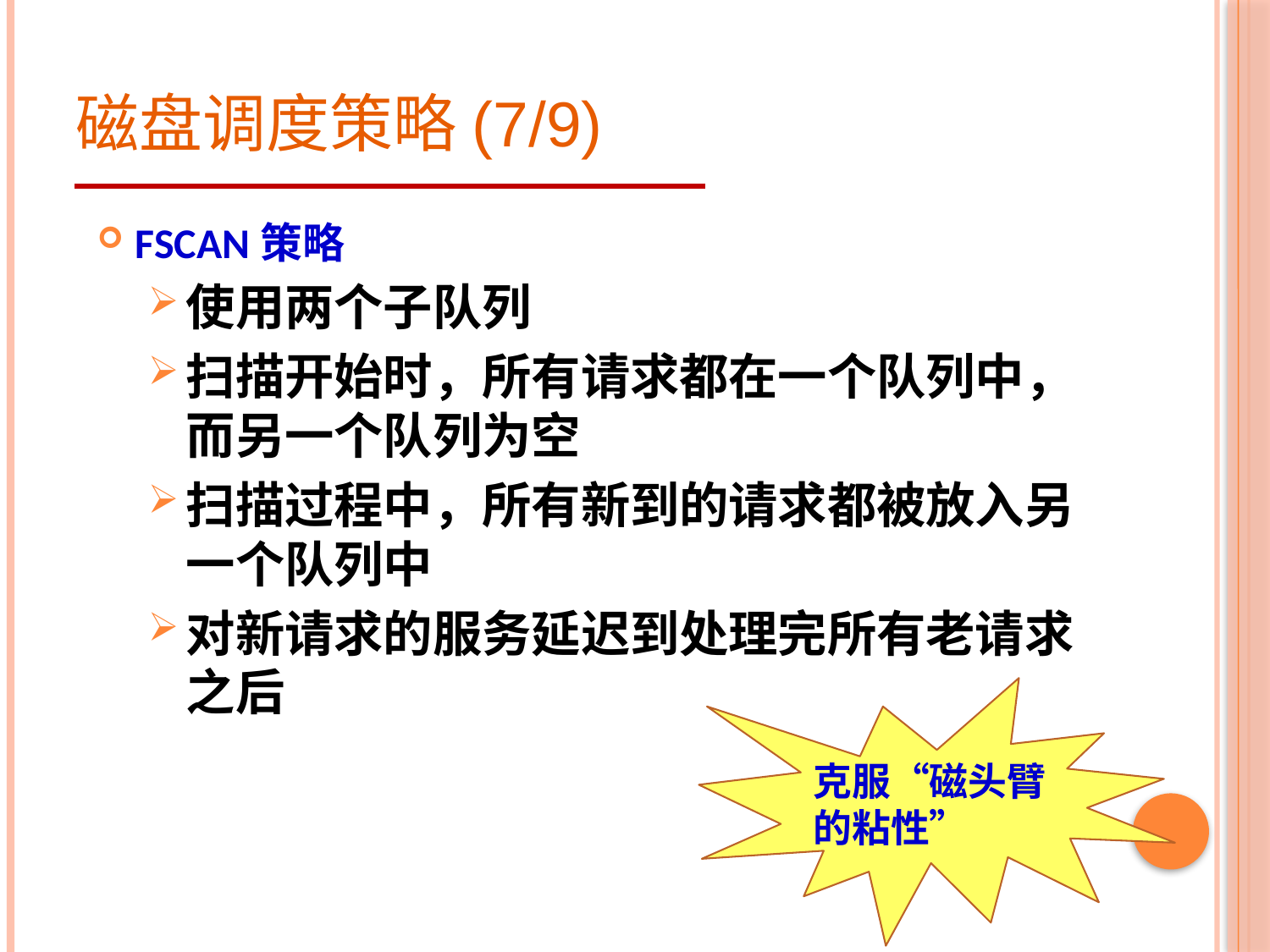

# 磁盘调度策略(7/9)
FSCAN策略
使用两个子队列
扫描开始时，所有请求都在一个队列中，而另一个队列为空
扫描过程中，所有新到的请求都被放入另一个队列中
对新请求的服务延迟到处理完所有老请求之后
克服“磁头臂的粘性”